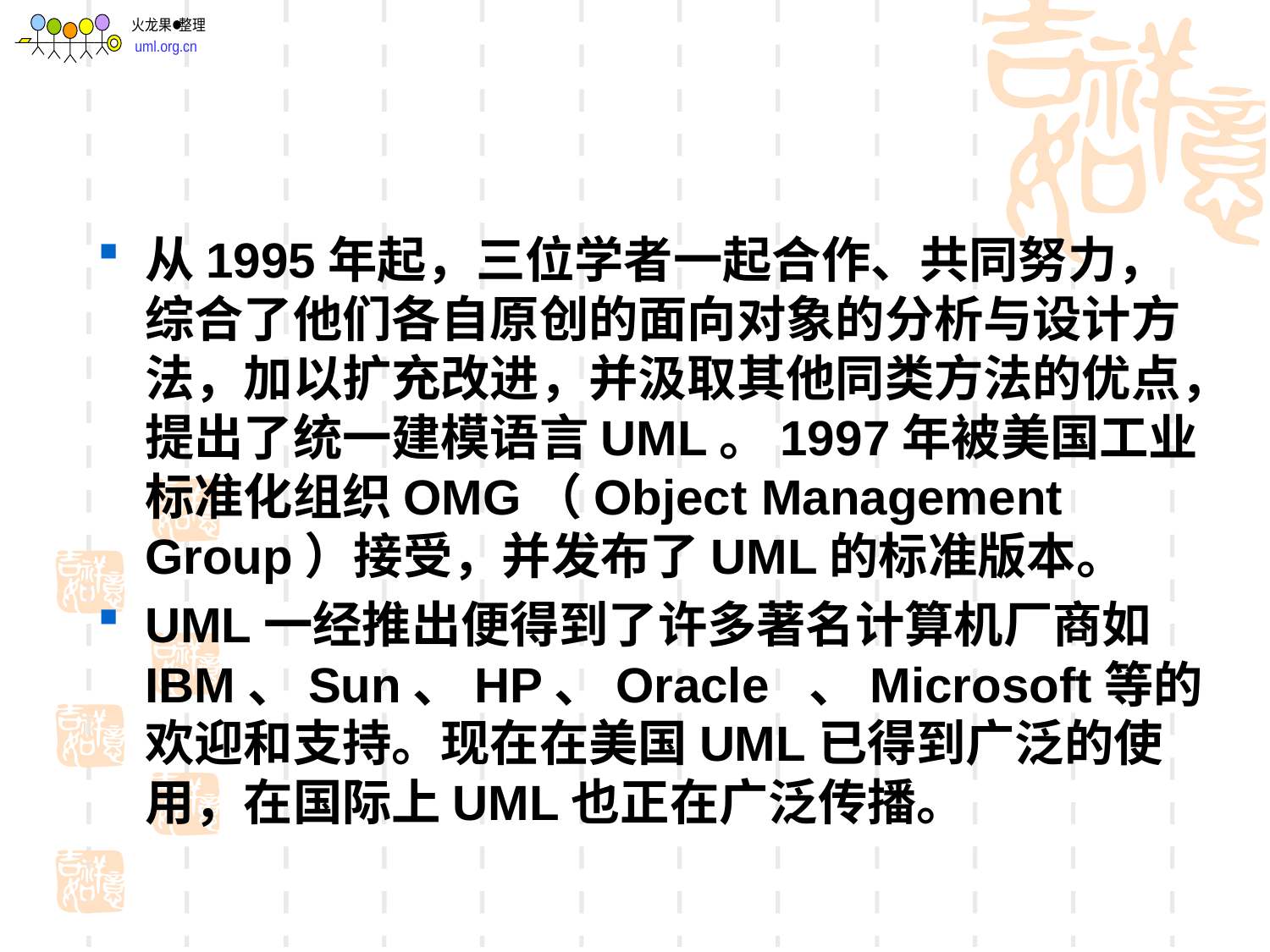

从1995年起，三位学者一起合作、共同努力，综合了他们各自原创的面向对象的分析与设计方法，加以扩充改进，并汲取其他同类方法的优点，提出了统一建模语言UML。1997年被美国工业标准化组织OMG（Object Management Group）接受，并发布了UML的标准版本。
UML一经推出便得到了许多著名计算机厂商如IBM、Sun、HP、Oracle  、Microsoft等的欢迎和支持。现在在美国UML已得到广泛的使用，在国际上UML也正在广泛传播。